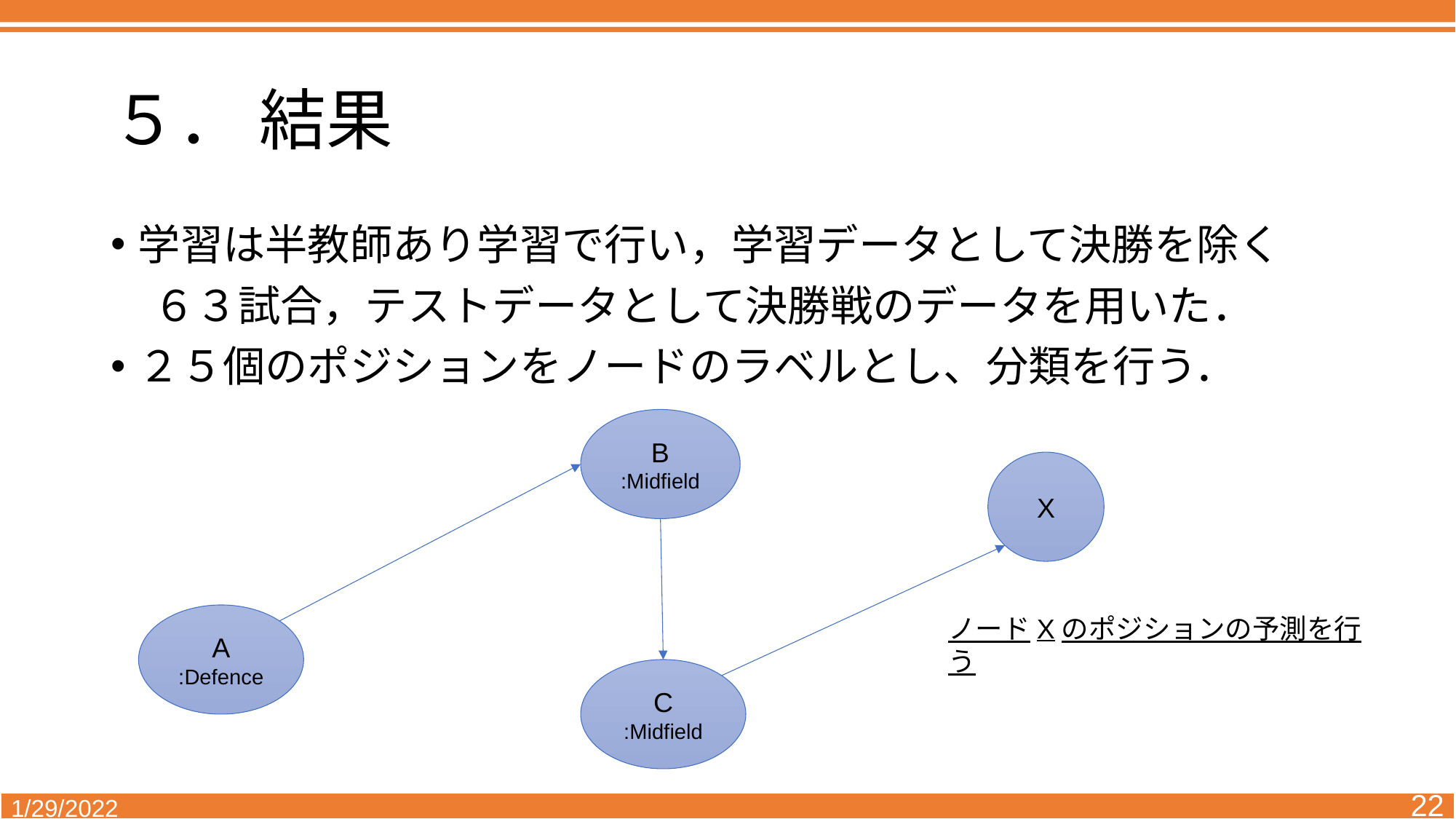

# ５． 結果
学習は半教師あり学習で行い，学習データとして決勝を除く
　６３試合，テストデータとして決勝戦のデータを用いた．
２５個のポジションをノードのラベルとし、分類を行う．

B
:Midfield
X
A
:Defence
ノードXのポジションの予測を行う

C
:Midfield

22
1/29/2022